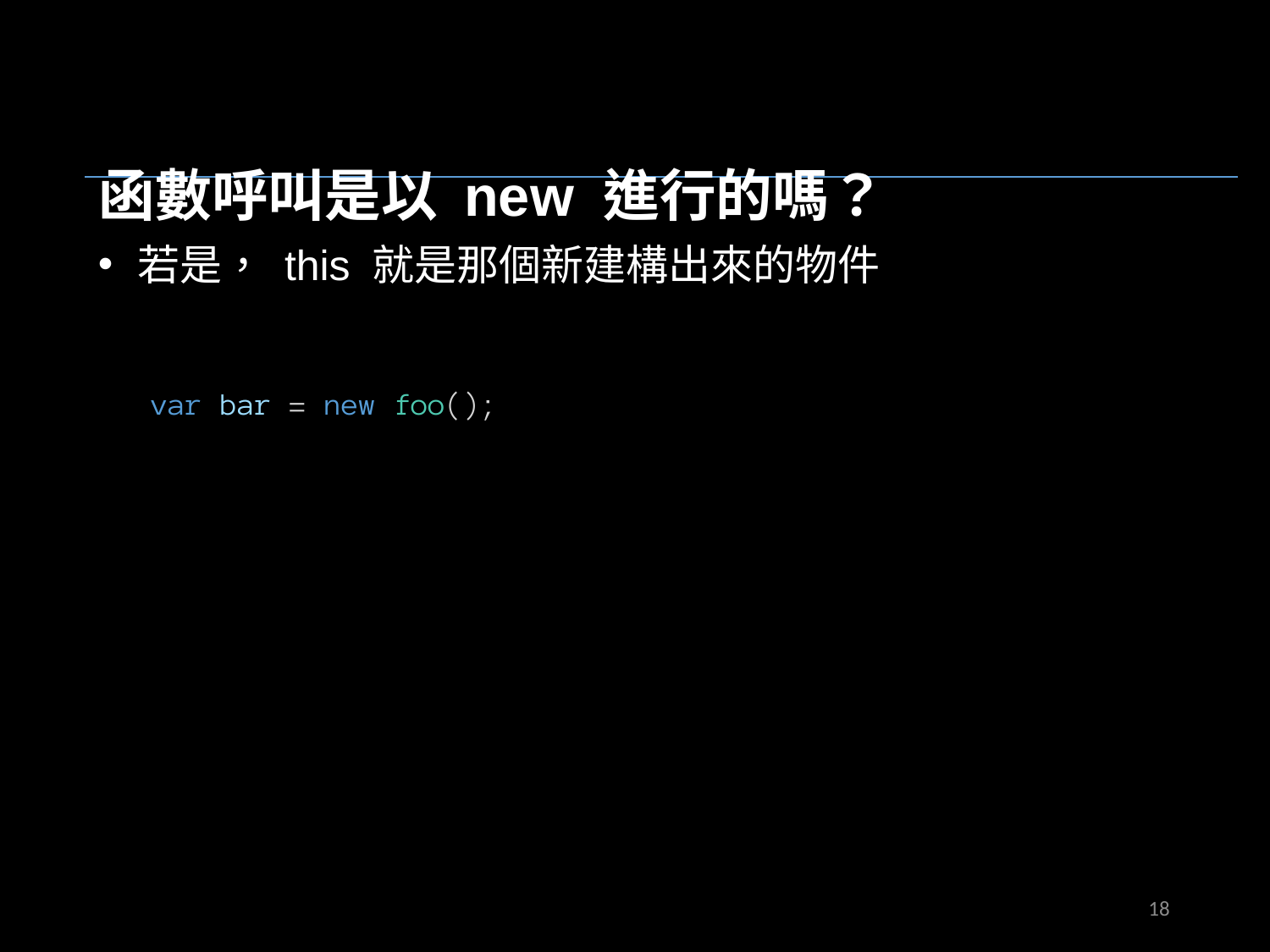

函數呼叫是以 new 進行的嗎？
若是， this 就是那個新建構出來的物件
var bar = new foo();

18